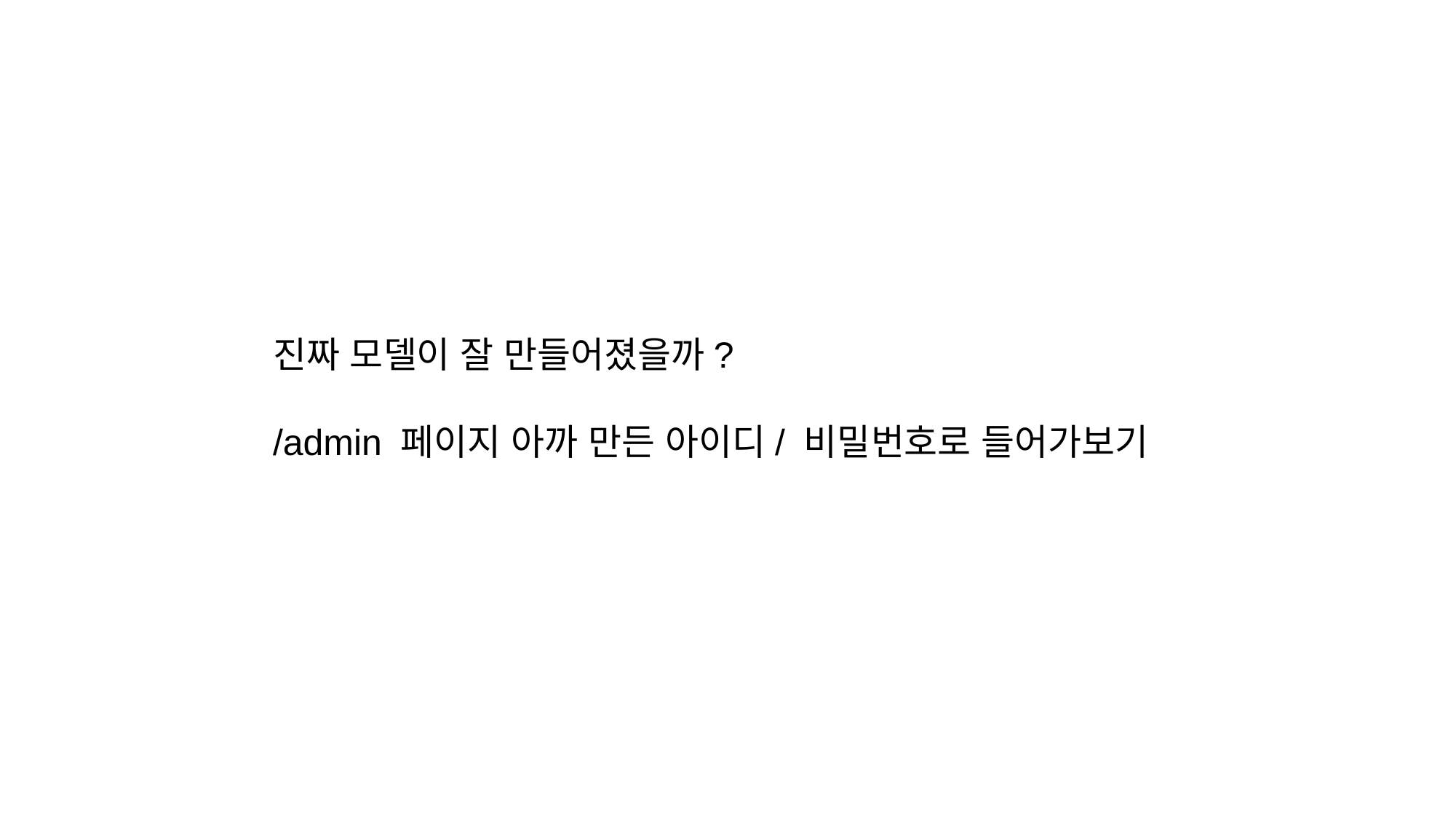

진짜 모델이 잘 만들어졌을까?

/admin 페이지 아까 만든 아이디/ 비밀번호로 들어가보기